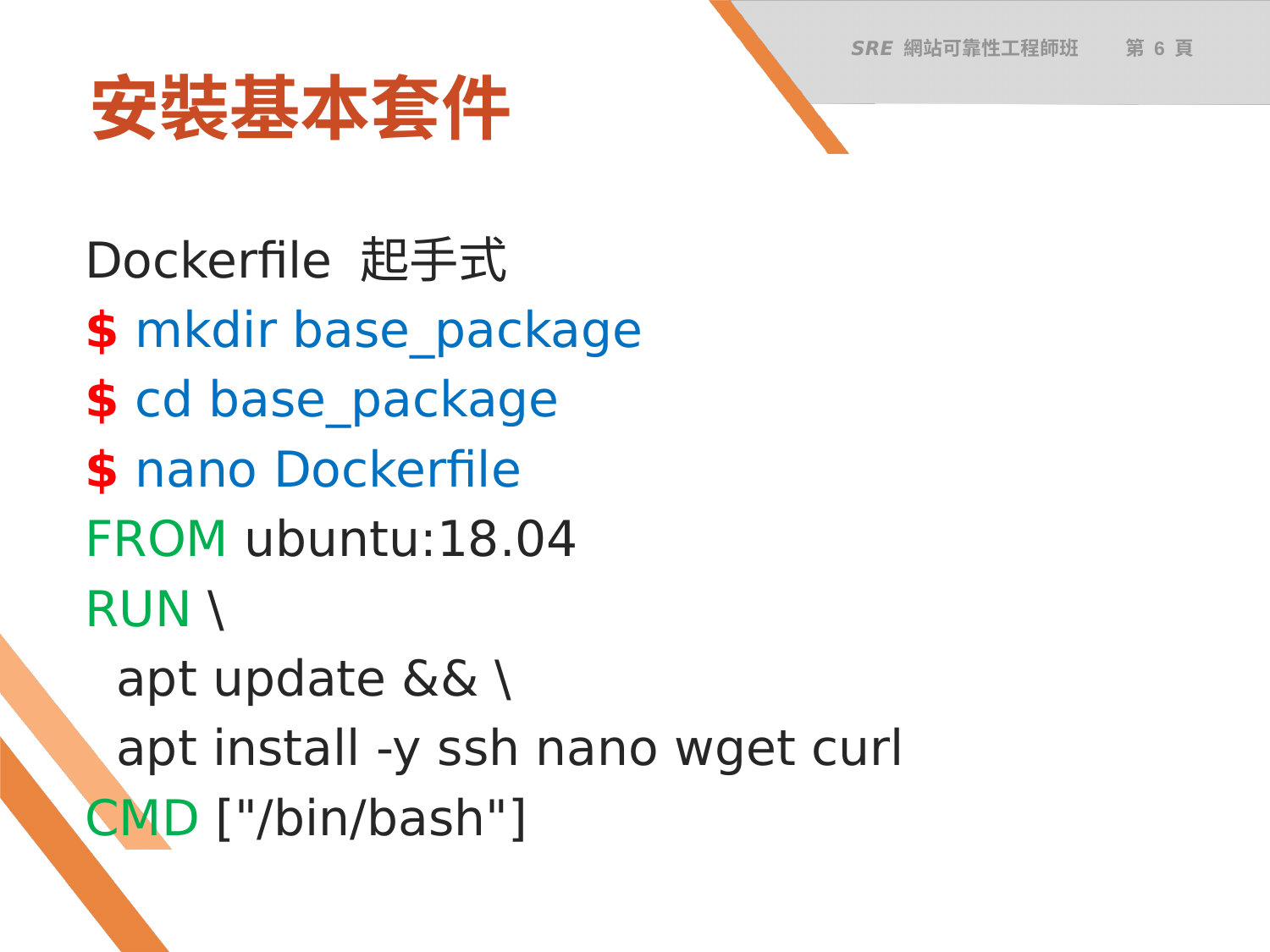

SRE 網站可靠性工程師班
第 6 頁
# 安裝基本套件
Dockerfile 起手式
$ mkdir base_package
$ cd base_package
$ nano Dockerfile
FROM ubuntu:18.04
RUN \
  apt update && \
  apt install -y ssh nano wget curl
CMD ["/bin/bash"]